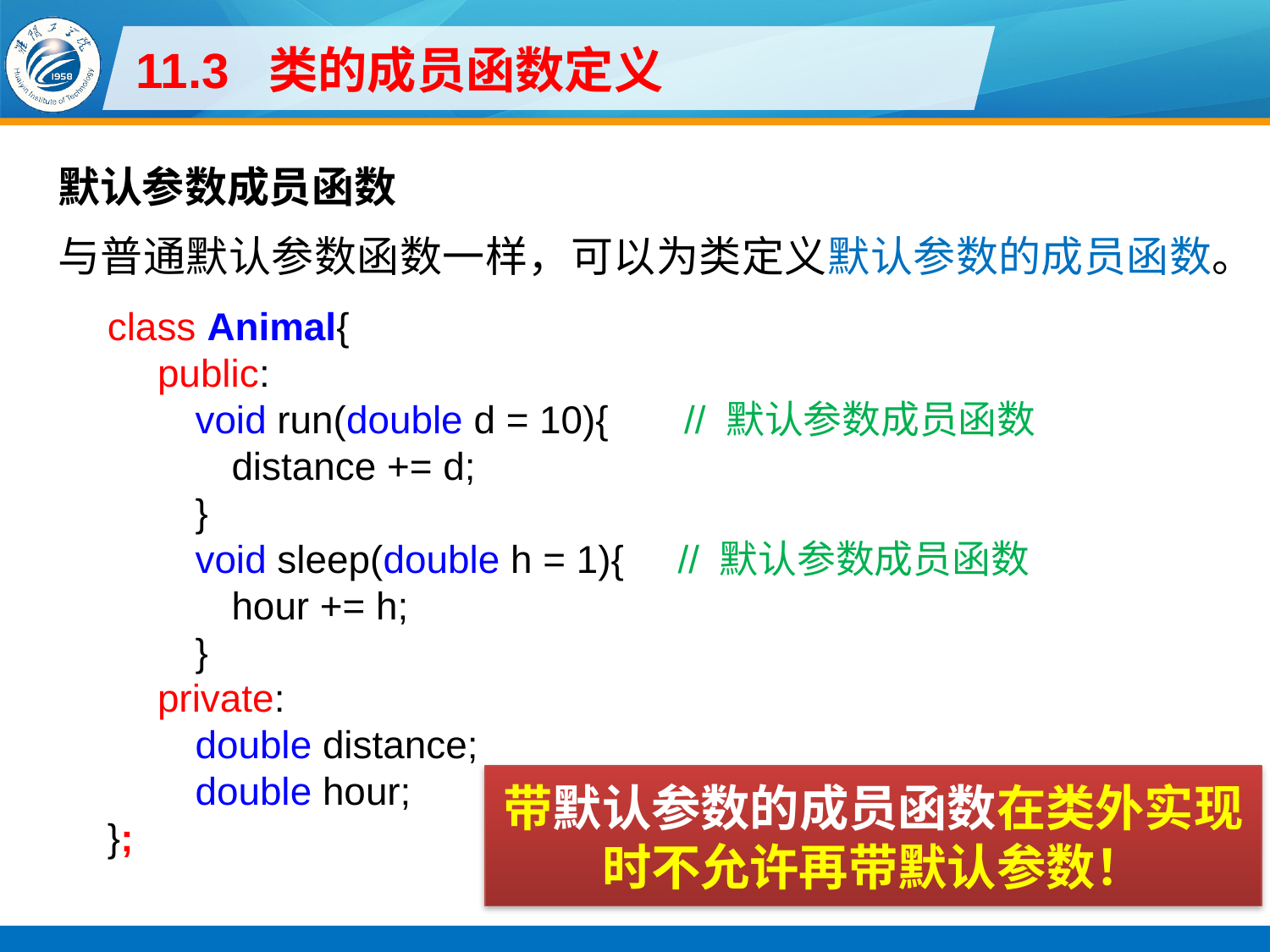

# 11.3  类的成员函数定义
默认参数成员函数
与普通默认参数函数一样，可以为类定义默认参数的成员函数。
class Animal{
public:
void run(double d = 10){       // 默认参数成员函数
distance += d;
}
void sleep(double h = 1){     // 默认参数成员函数
hour += h;
}
private:
double distance;
double hour;
};
带默认参数的成员函数在类外实现时不允许再带默认参数！